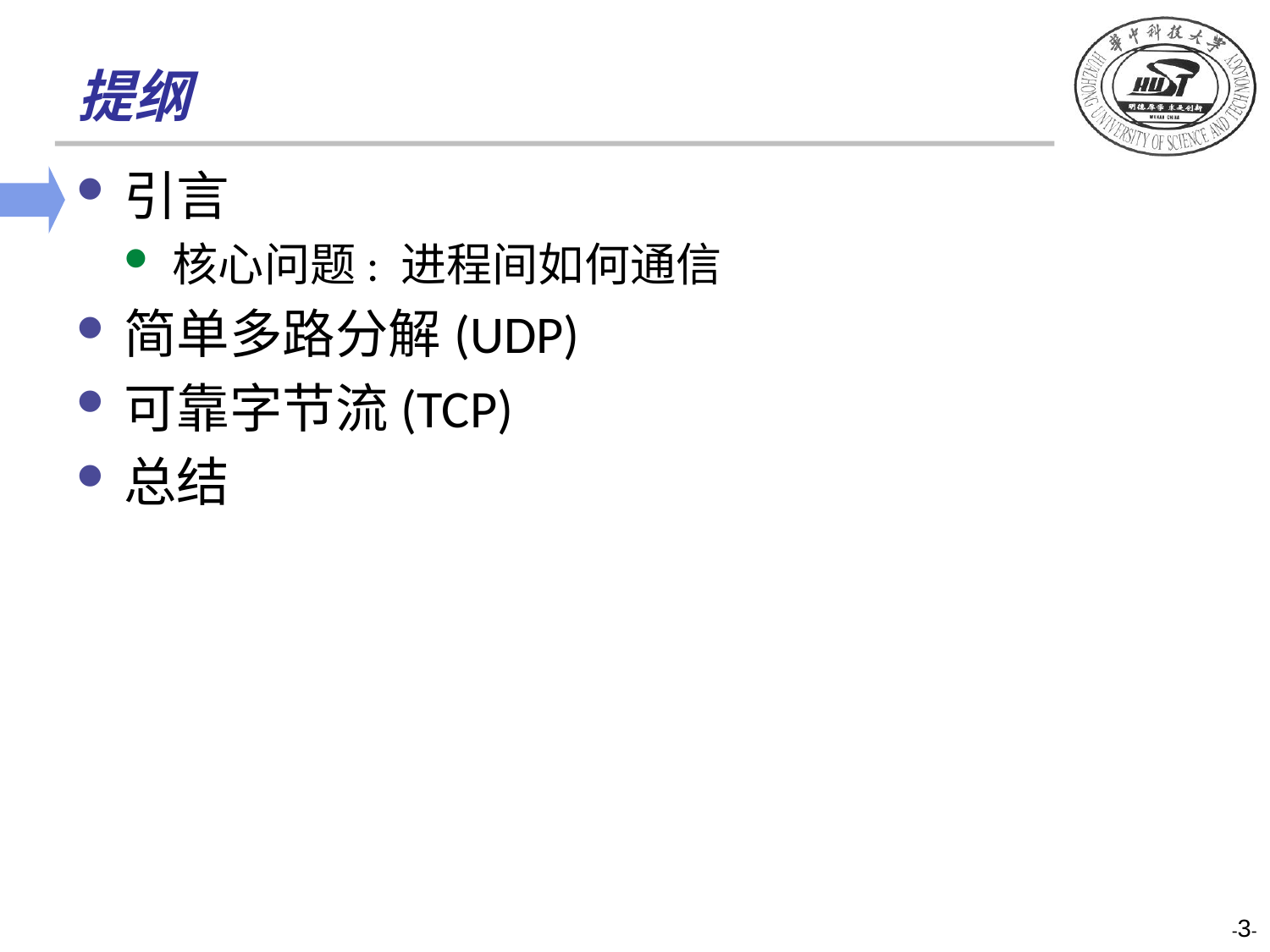

# 提纲
引言
核心问题: 进程间如何通信
简单多路分解(UDP)
可靠字节流(TCP)
总结

-3-